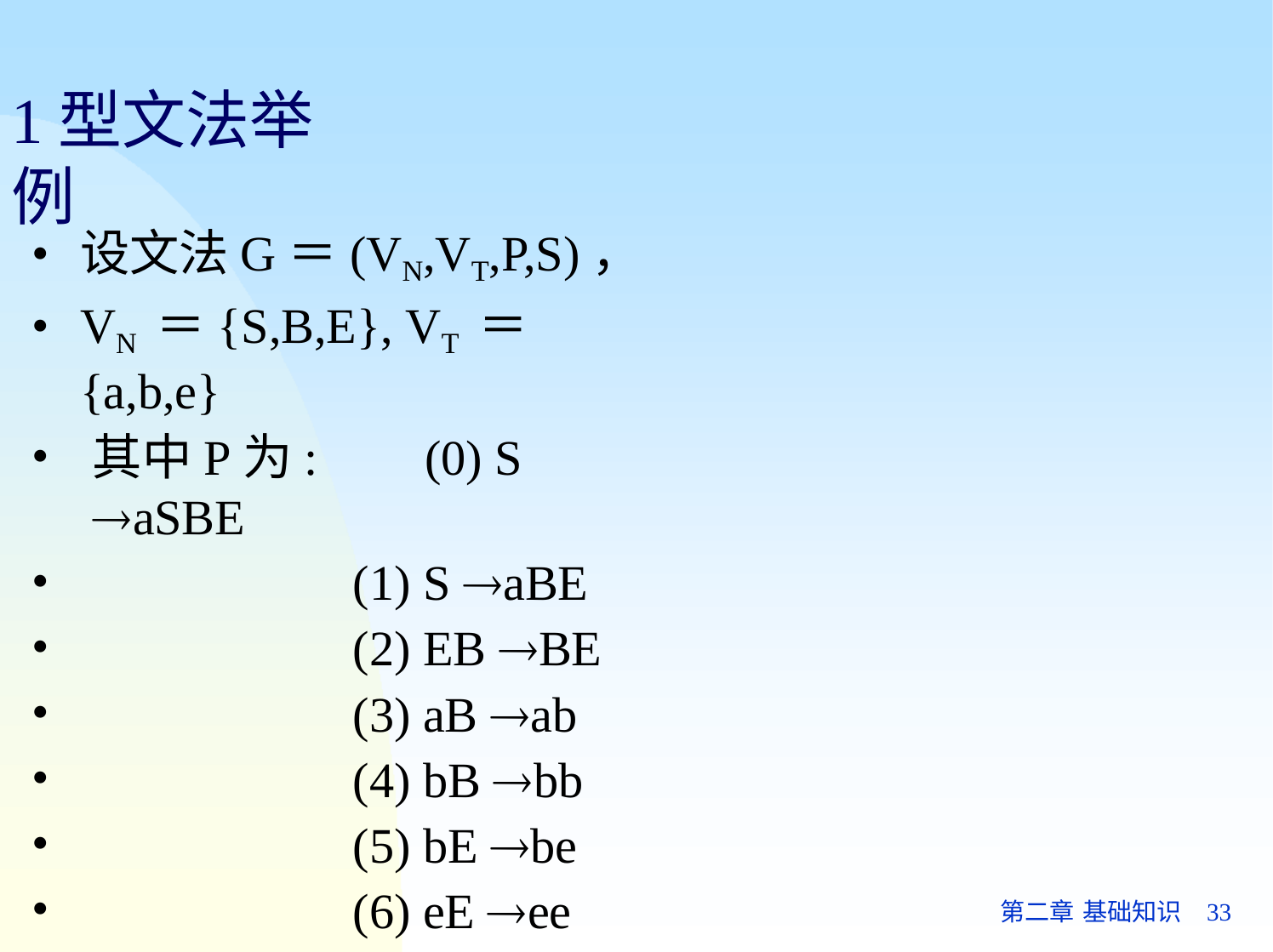

# 1型文法举例
设文法G＝(VN,VT,P,S)，
VN ＝{S,B,E}, VT ＝{a,b,e}
其中P为:	(0) S →aSBE
(1) S →aBE
(2) EB →BE
(3) aB →ab
(4) bB →bb
(5) bE →be
(6) eE →ee
第二章 基础知识	33